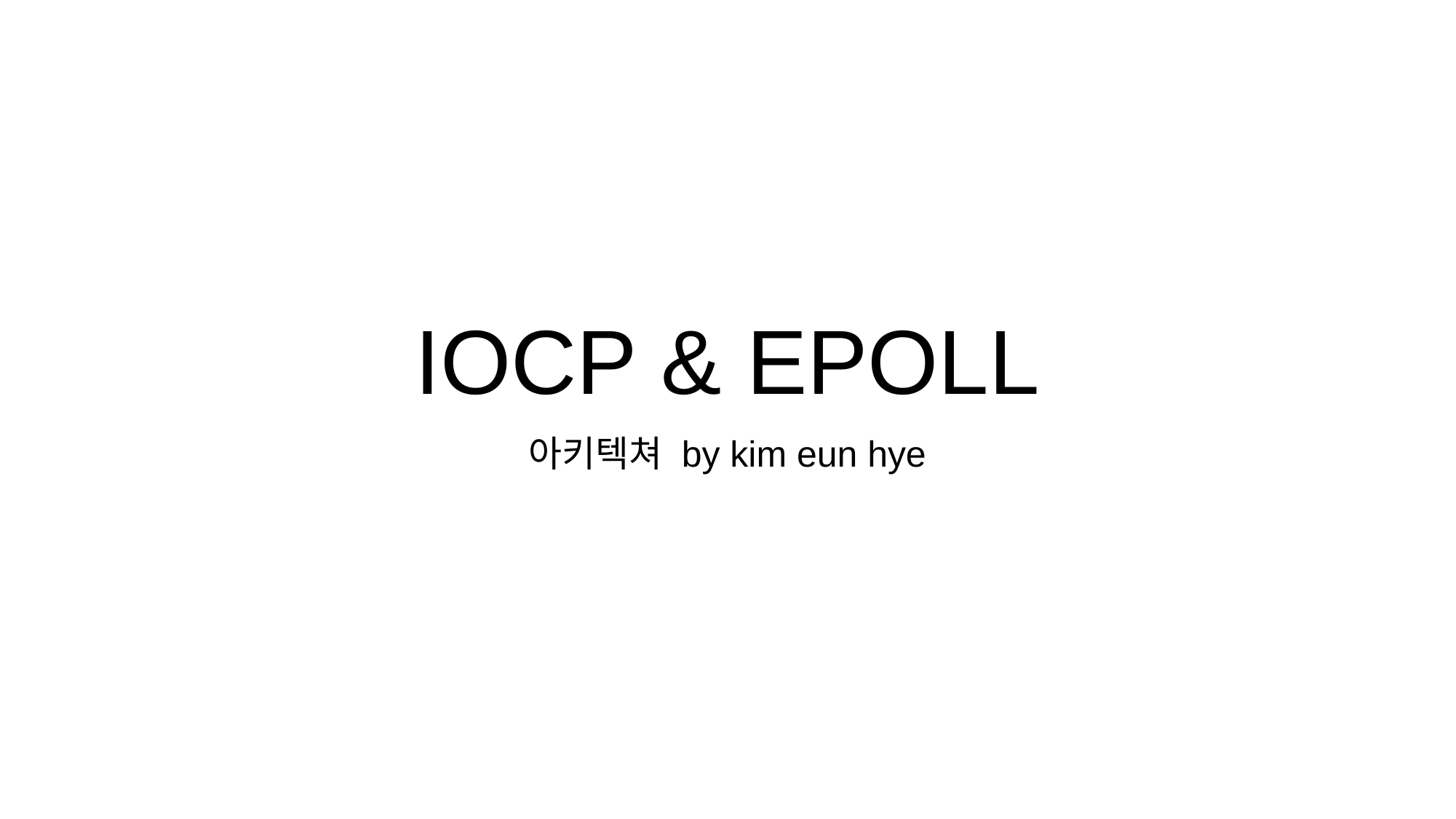

# IOCP & EPOLL
아키텍쳐 by kim eun hye